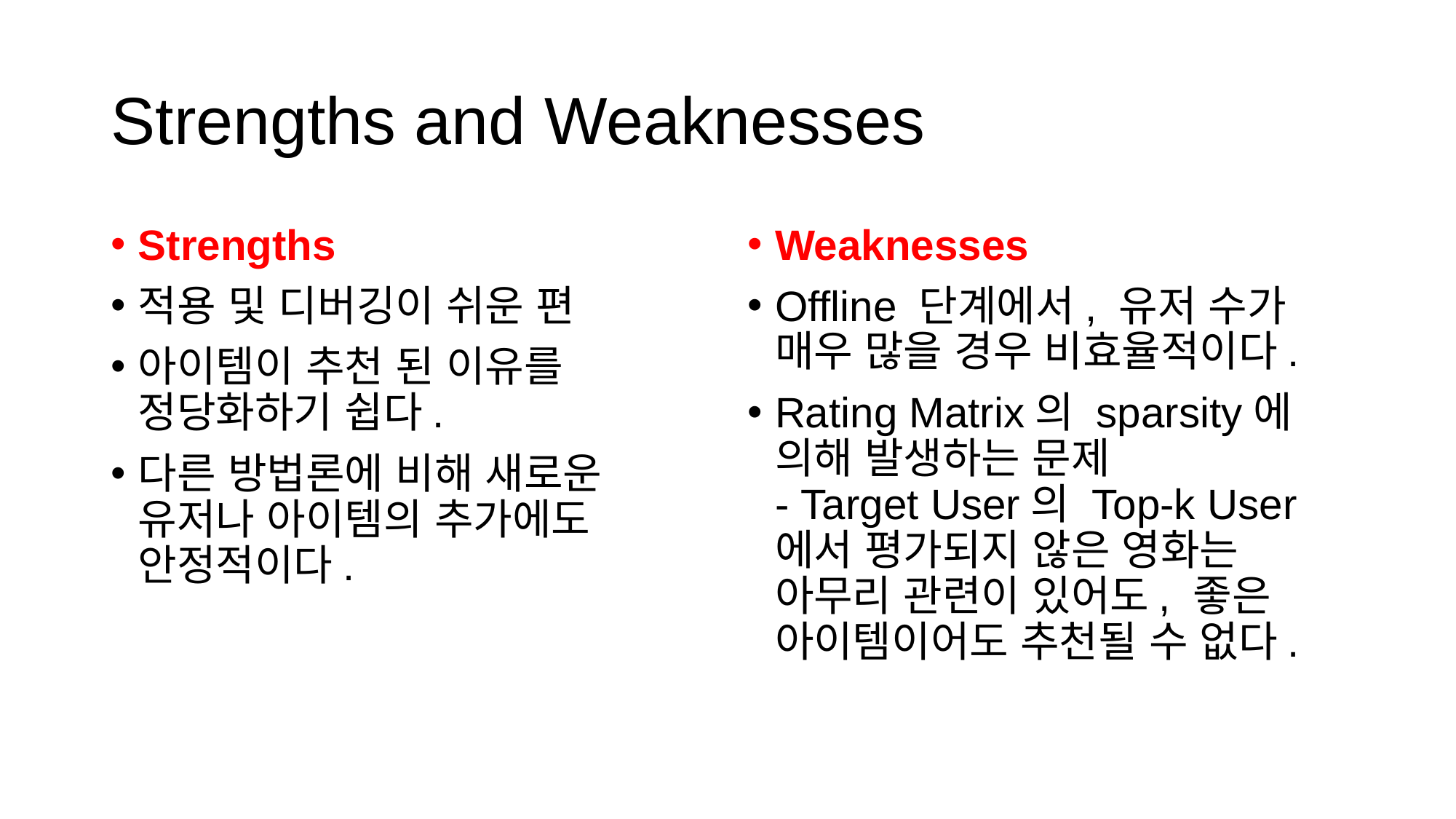

# Strengths and Weaknesses
Strengths
적용 및 디버깅이 쉬운 편
아이템이 추천 된 이유를 정당화하기 쉽다.
다른 방법론에 비해 새로운 유저나 아이템의 추가에도 안정적이다.
Weaknesses
Offline 단계에서, 유저 수가 매우 많을 경우 비효율적이다.
Rating Matrix의 sparsity에 의해 발생하는 문제
- Target User의 Top-k User에서 평가되지 않은 영화는 아무리 관련이 있어도, 좋은 아이템이어도 추천될 수 없다.